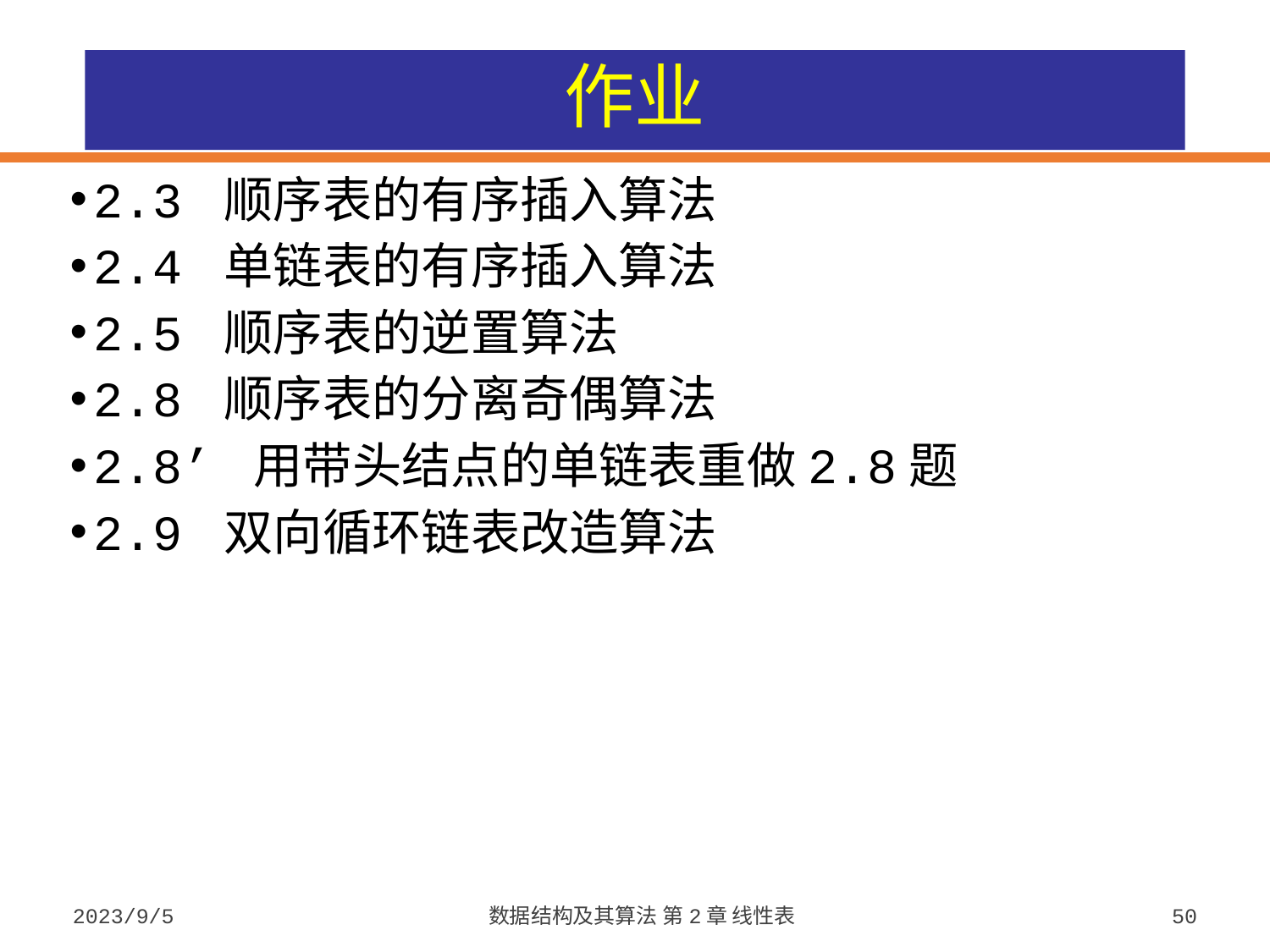

# 作业
2.3 顺序表的有序插入算法
2.4 单链表的有序插入算法
2.5 顺序表的逆置算法
2.8 顺序表的分离奇偶算法
2.8’ 用带头结点的单链表重做2.8题
2.9 双向循环链表改造算法
2023/9/5
数据结构及其算法 第2章 线性表
50